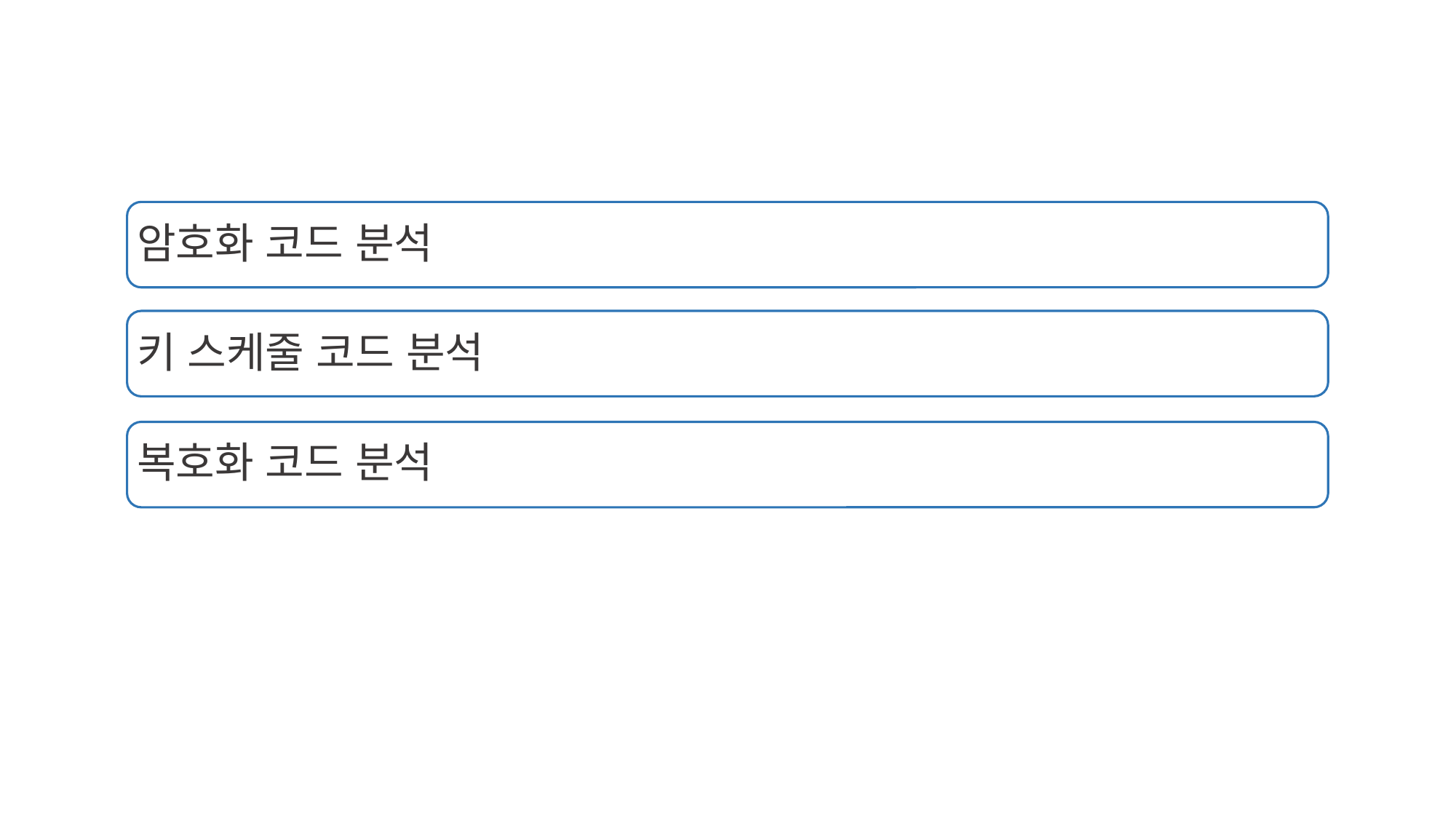

암호화 코드 분석
키 스케줄 코드 분석
복호화 코드 분석